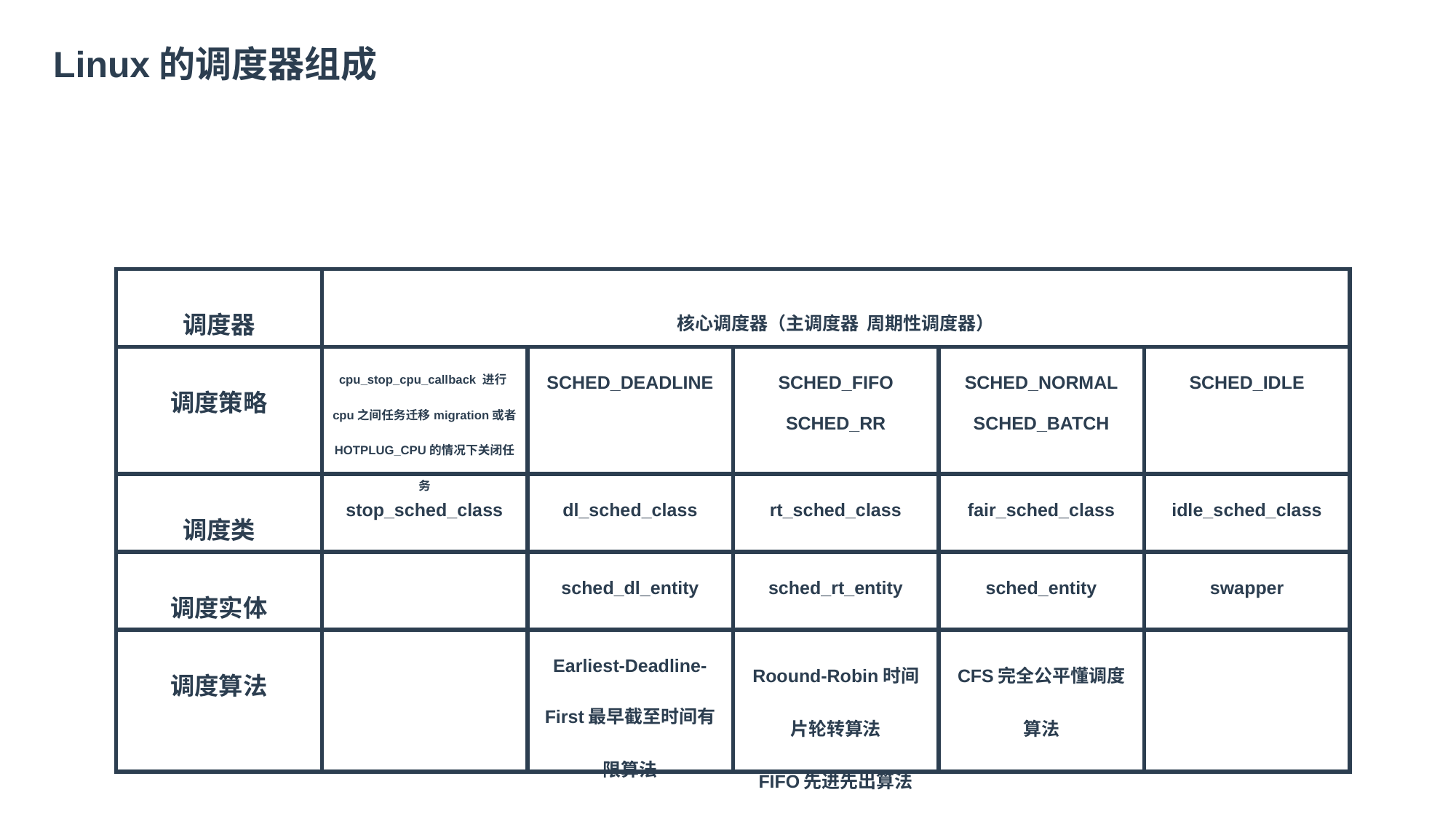

Linux的调度器组成
| 调度器 | 核心调度器（主调度器 周期性调度器） |  |  |  |  |
| --- | --- | --- | --- | --- | --- |
| 调度策略 | cpu\_stop\_cpu\_callback 进行cpu之间任务迁移migration或者HOTPLUG\_CPU的情况下关闭任务 | SCHED\_DEADLINE | SCHED\_FIFO SCHED\_RR | SCHED\_NORMAL SCHED\_BATCH | SCHED\_IDLE |
| 调度类 | stop\_sched\_class | dl\_sched\_class | rt\_sched\_class | fair\_sched\_class | idle\_sched\_class |
| 调度实体 |  | sched\_dl\_entity | sched\_rt\_entity | sched\_entity | swapper |
| 调度算法 |  | Earliest-Deadline-First最早截至时间有限算法 | Roound-Robin时间片轮转算法 FIFO先进先出算法 | CFS完全公平懂调度算法 |  |